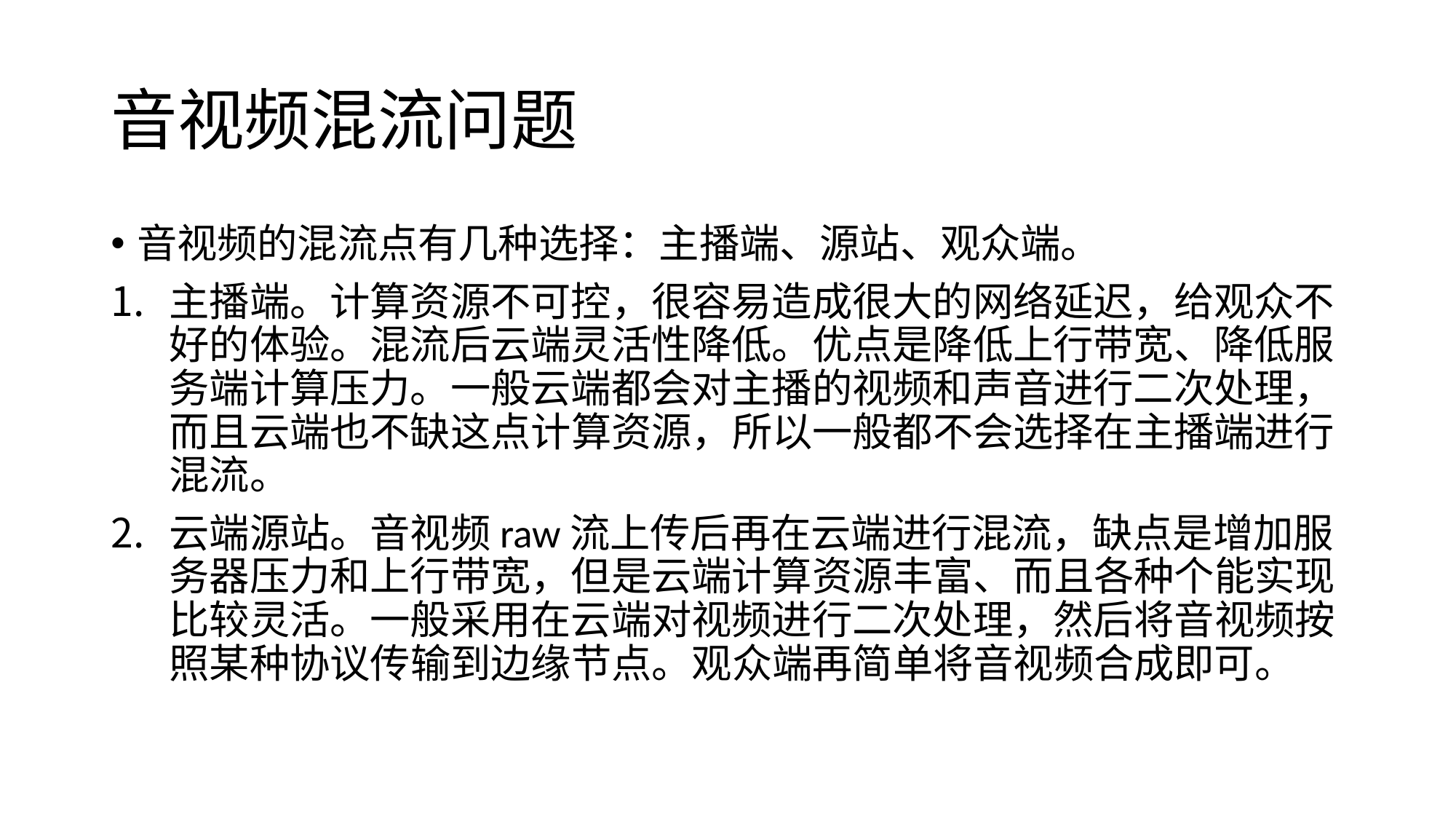

# 音视频混流问题
音视频的混流点有几种选择：主播端、源站、观众端。
主播端。计算资源不可控，很容易造成很大的网络延迟，给观众不好的体验。混流后云端灵活性降低。优点是降低上行带宽、降低服务端计算压力。一般云端都会对主播的视频和声音进行二次处理，而且云端也不缺这点计算资源，所以一般都不会选择在主播端进行混流。
云端源站。音视频raw流上传后再在云端进行混流，缺点是增加服务器压力和上行带宽，但是云端计算资源丰富、而且各种个能实现比较灵活。一般采用在云端对视频进行二次处理，然后将音视频按照某种协议传输到边缘节点。观众端再简单将音视频合成即可。